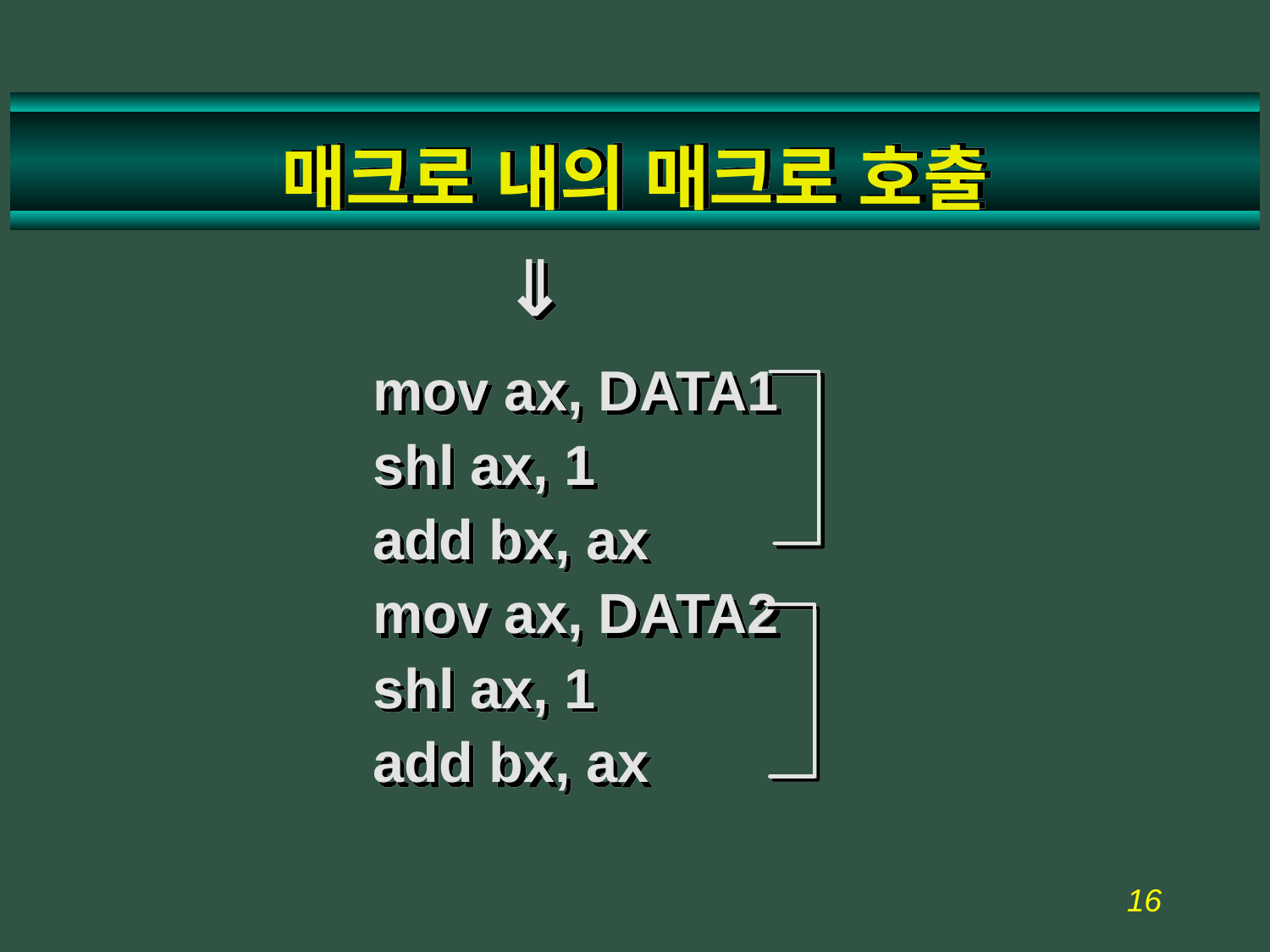

# 매크로 내의 매크로 호출
⇒

	mov ax, DATA1
	shl ax, 1
	add bx, ax
	mov ax, DATA2
	shl ax, 1
	add bx, ax

16